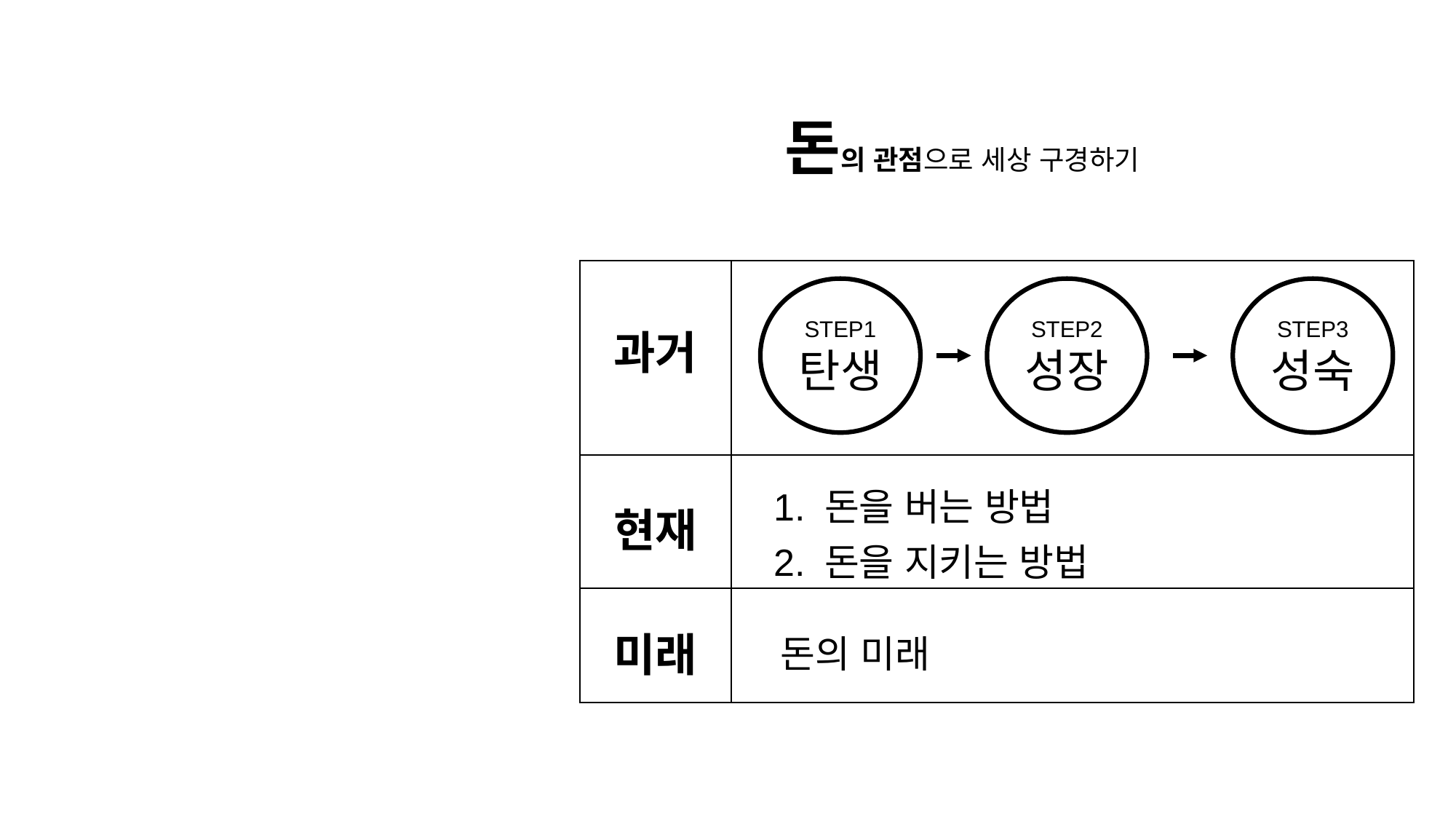

돈의 관점으로 세상 구경하기
| 과거 |  |
| --- | --- |
| 현재 | 1. 돈을 버는 방법 2. 돈을 지키는 방법 |
| 미래 | 돈의 미래 |
STEP1
탄생
STEP3
성숙
STEP2
성장